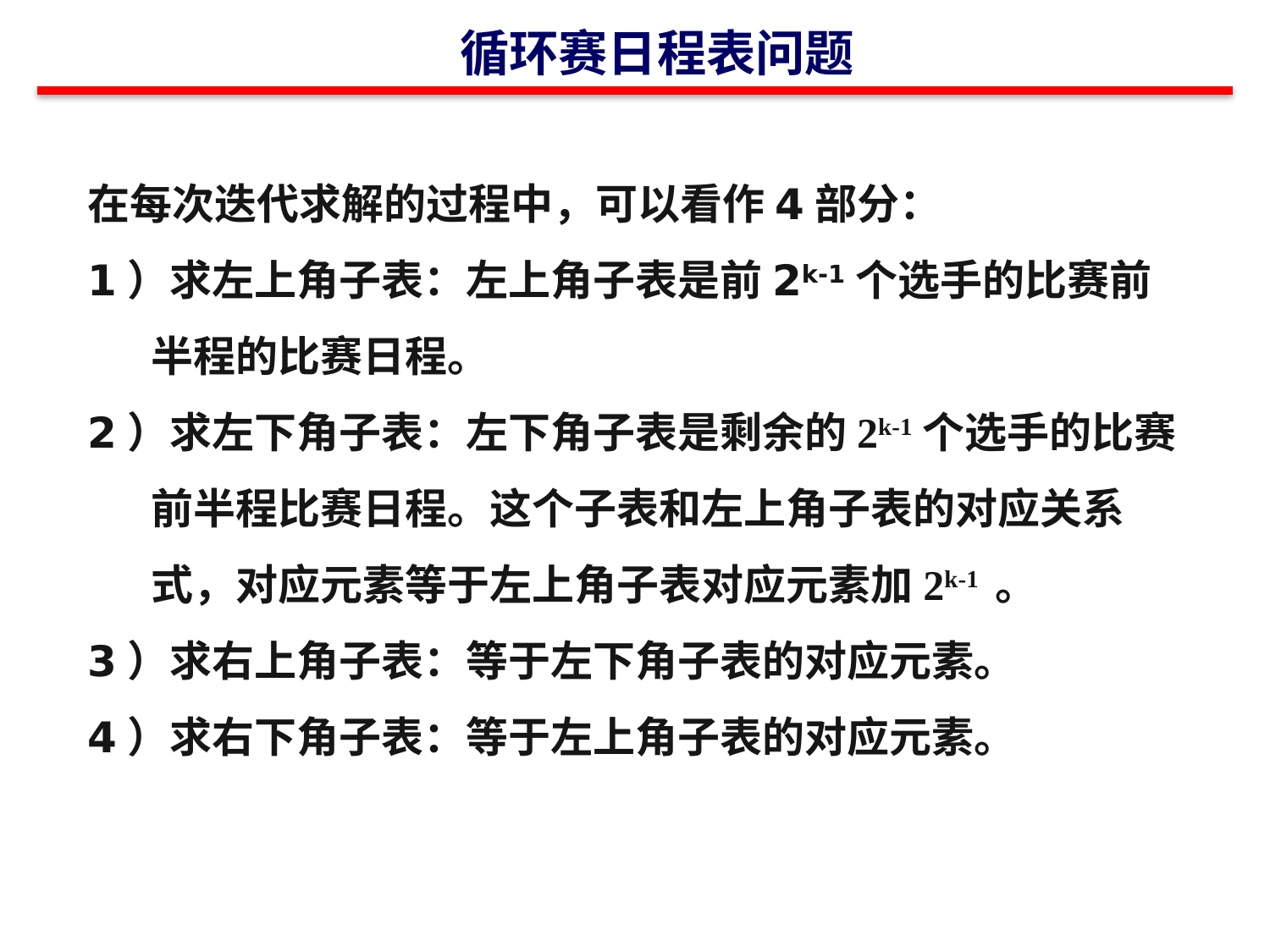

循环赛日程表问题
在每次迭代求解的过程中，可以看作4部分：
1）求左上角子表：左上角子表是前2k-1个选手的比赛前半程的比赛日程。
2）求左下角子表：左下角子表是剩余的2k-1个选手的比赛前半程比赛日程。这个子表和左上角子表的对应关系式，对应元素等于左上角子表对应元素加2k-1 。
3）求右上角子表：等于左下角子表的对应元素。
4）求右下角子表：等于左上角子表的对应元素。